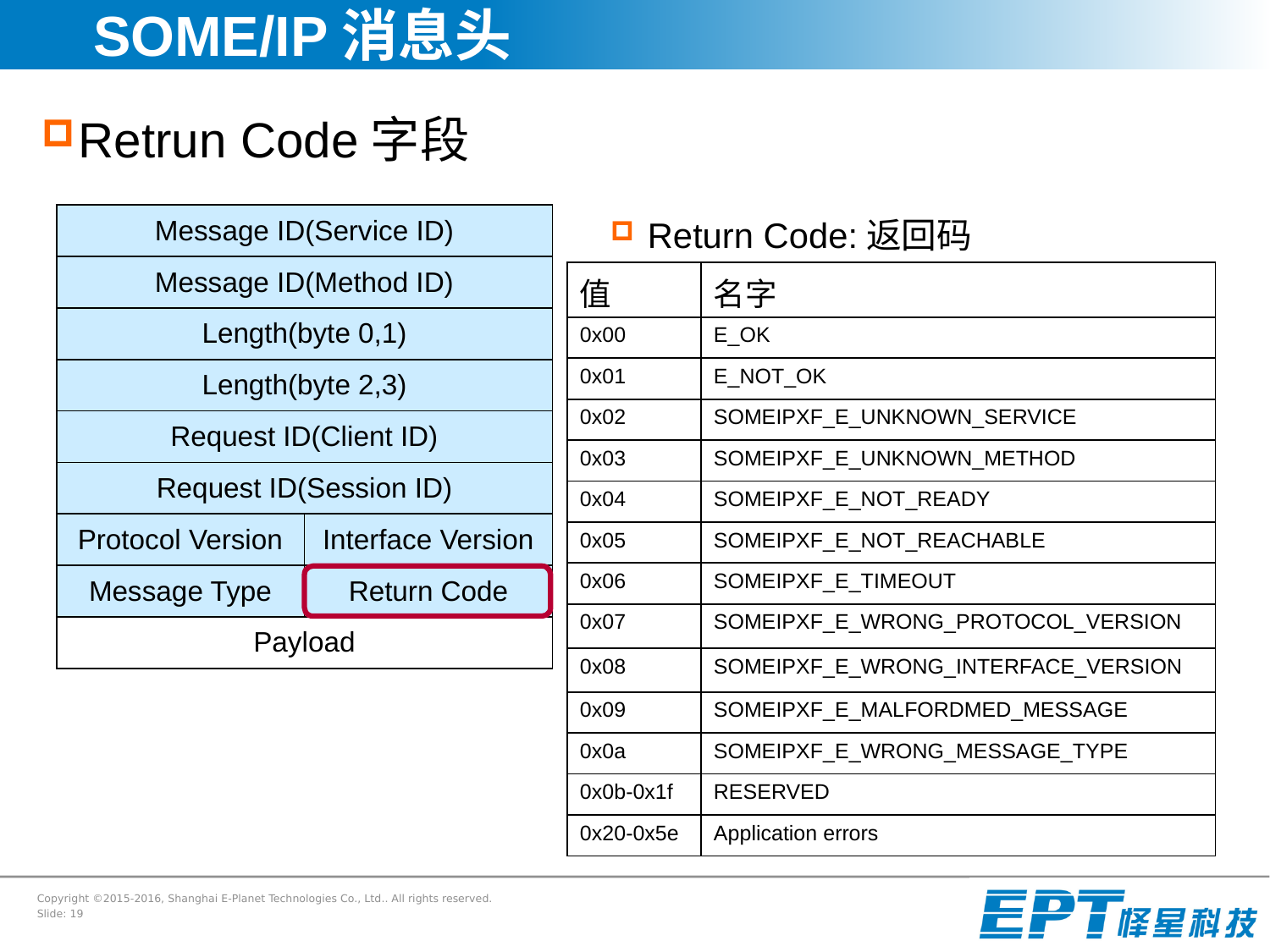

# SOME/IP消息头
Retrun Code字段
| Message ID(Service ID) |  |
| --- | --- |
| Message ID(Method ID) |  |
| Length(byte 0,1) |  |
| Length(byte 2,3) |  |
| Request ID(Client ID) |  |
| Request ID(Session ID) |  |
| Protocol Version | Interface Version |
| Message Type | Return Code |
| Payload |  |
Return Code:返回码
| 值 | 名字 |
| --- | --- |
| 0x00 | E\_OK |
| 0x01 | E\_NOT\_OK |
| 0x02 | SOMEIPXF\_E\_UNKNOWN\_SERVICE |
| 0x03 | SOMEIPXF\_E\_UNKNOWN\_METHOD |
| 0x04 | SOMEIPXF\_E\_NOT\_READY |
| 0x05 | SOMEIPXF\_E\_NOT\_REACHABLE |
| 0x06 | SOMEIPXF\_E\_TIMEOUT |
| 0x07 | SOMEIPXF\_E\_WRONG\_PROTOCOL\_VERSION |
| 0x08 | SOMEIPXF\_E\_WRONG\_INTERFACE\_VERSION |
| 0x09 | SOMEIPXF\_E\_MALFORDMED\_MESSAGE |
| 0x0a | SOMEIPXF\_E\_WRONG\_MESSAGE\_TYPE |
| 0x0b-0x1f | RESERVED |
| 0x20-0x5e | Application errors |